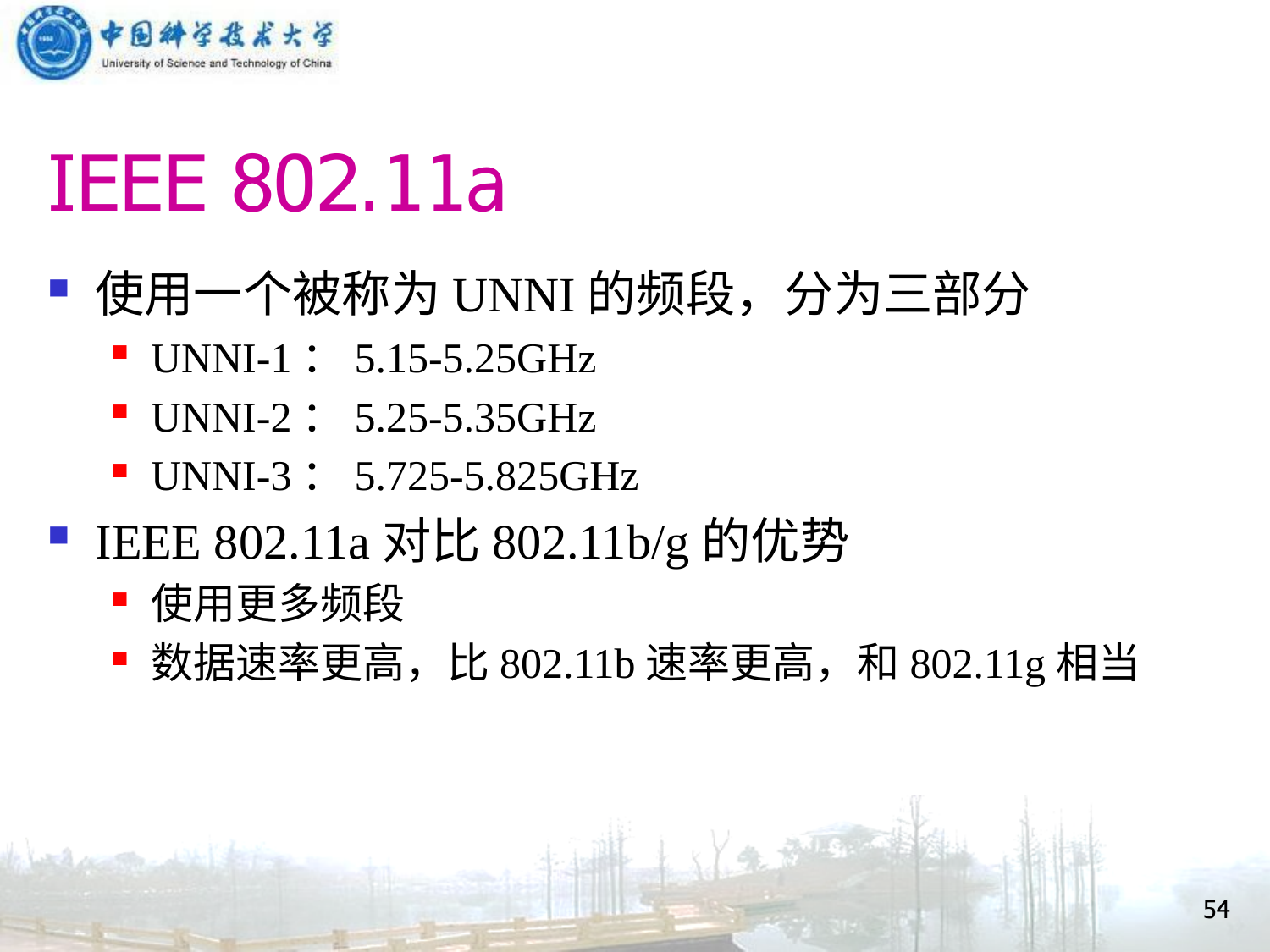

# IEEE 802.11a
使用一个被称为UNNI的频段，分为三部分
UNNI-1：5.15-5.25GHz
UNNI-2：5.25-5.35GHz
UNNI-3：5.725-5.825GHz
IEEE 802.11a对比802.11b/g的优势
使用更多频段
数据速率更高，比802.11b速率更高，和802.11g相当

54